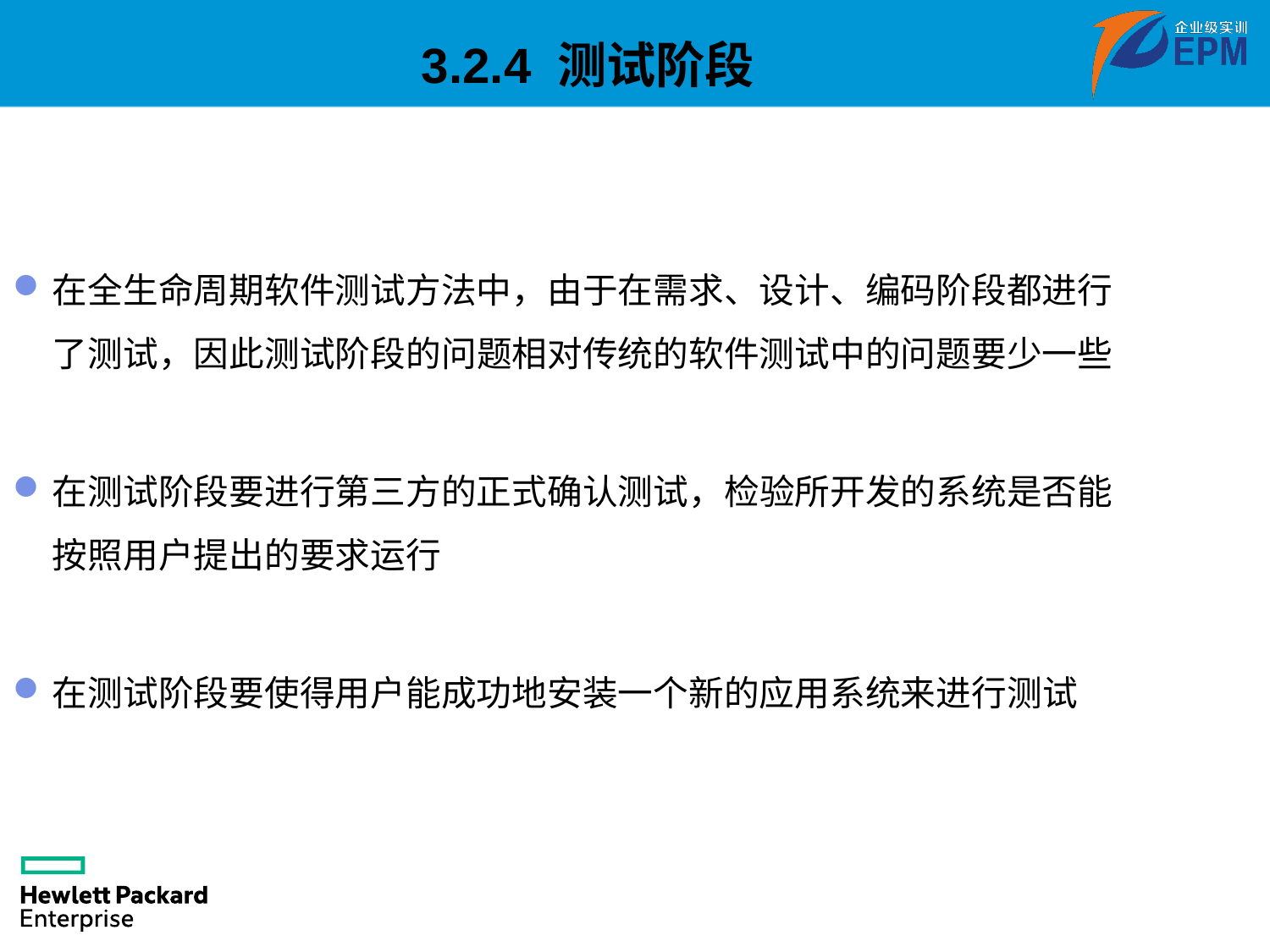

3.2.4 测试阶段
在全生命周期软件测试方法中，由于在需求、设计、编码阶段都进行了测试，因此测试阶段的问题相对传统的软件测试中的问题要少一些

在测试阶段要进行第三方的正式确认测试，检验所开发的系统是否能按照用户提出的要求运行

在测试阶段要使得用户能成功地安装一个新的应用系统来进行测试